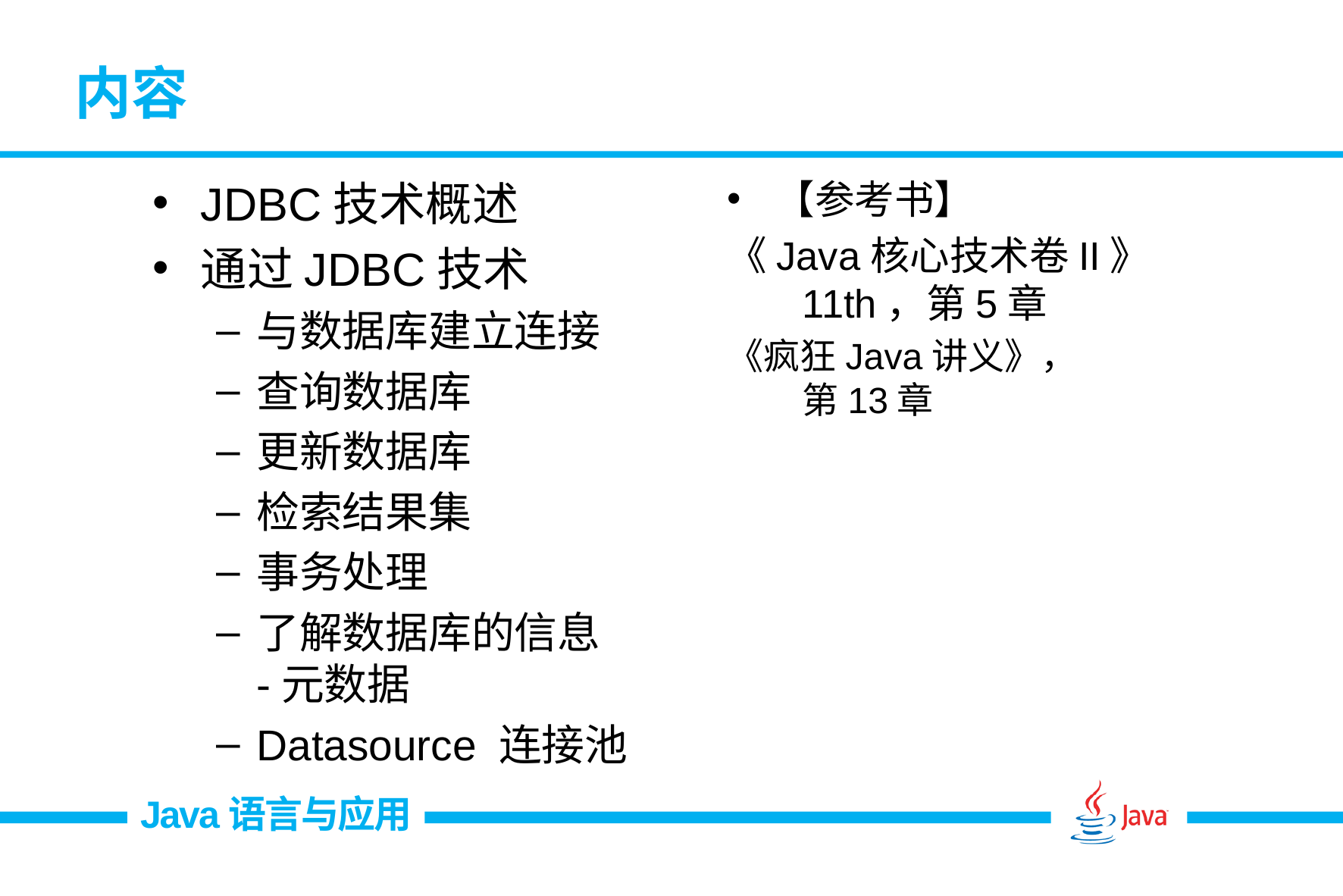

内容
JDBC技术概述
通过JDBC技术
与数据库建立连接
查询数据库
更新数据库
检索结果集
事务处理
了解数据库的信息
-元数据
Datasource 连接池
【参考书】
《Java核心技术卷II》 11th，第5章
《疯狂Java讲义》，
第13章